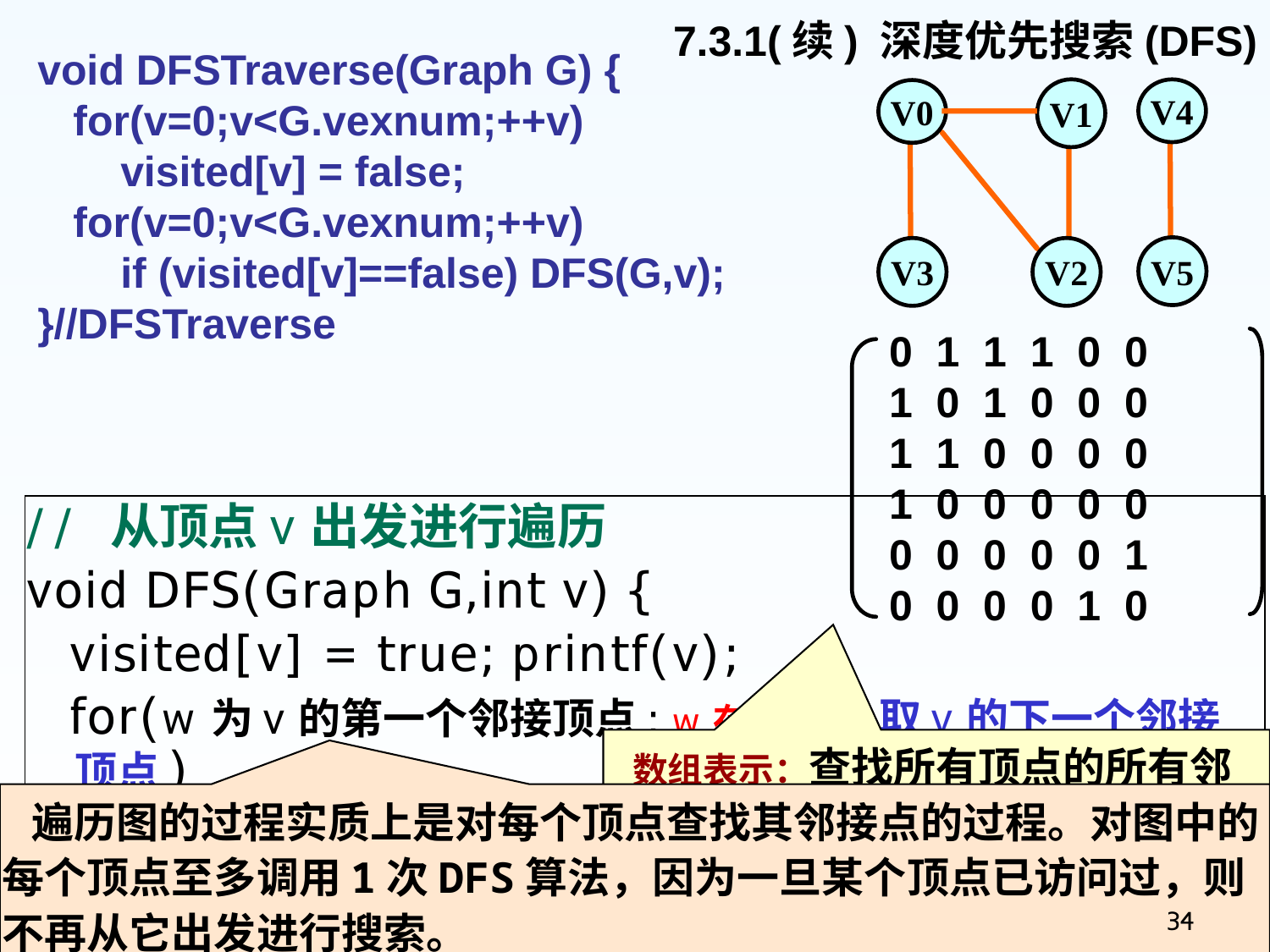

7.3.1(续) 深度优先搜索(DFS)
void DFSTraverse(Graph G) {
   for(v=0;v<G.vexnum;++v)
       visited[v] = false;
   for(v=0;v<G.vexnum;++v)
       if (visited[v]==false) DFS(G,v);
}//DFSTraverse
V1
V4
V0

V5
V3
V2
0  1  1  1  0  0
1  0  1  0  0  0
1  1  0  0  0  0
1  0  0  0  0  0
0  0  0  0  0  1
0  0  0  0  1  0

// 从顶点v出发进行遍历
void DFS(Graph G,int v) {
   visited[v] = true; printf(v);
   for(w为v的第一个邻接顶点; w存在 ; w取v的下一个邻接顶点)
      if (visited[w]==false) DFS(G,w);
}//DFS
  数组表示：查找所有顶点的所有邻接点所需时间为O(n2)，n为顶点数，算法时间复杂度为O(n2)
  遍历图的过程实质上是对每个顶点查找其邻接点的过程。对图中的每个顶点至多调用1次DFS算法，因为一旦某个顶点已访问过，则不再从它出发进行搜索。
34